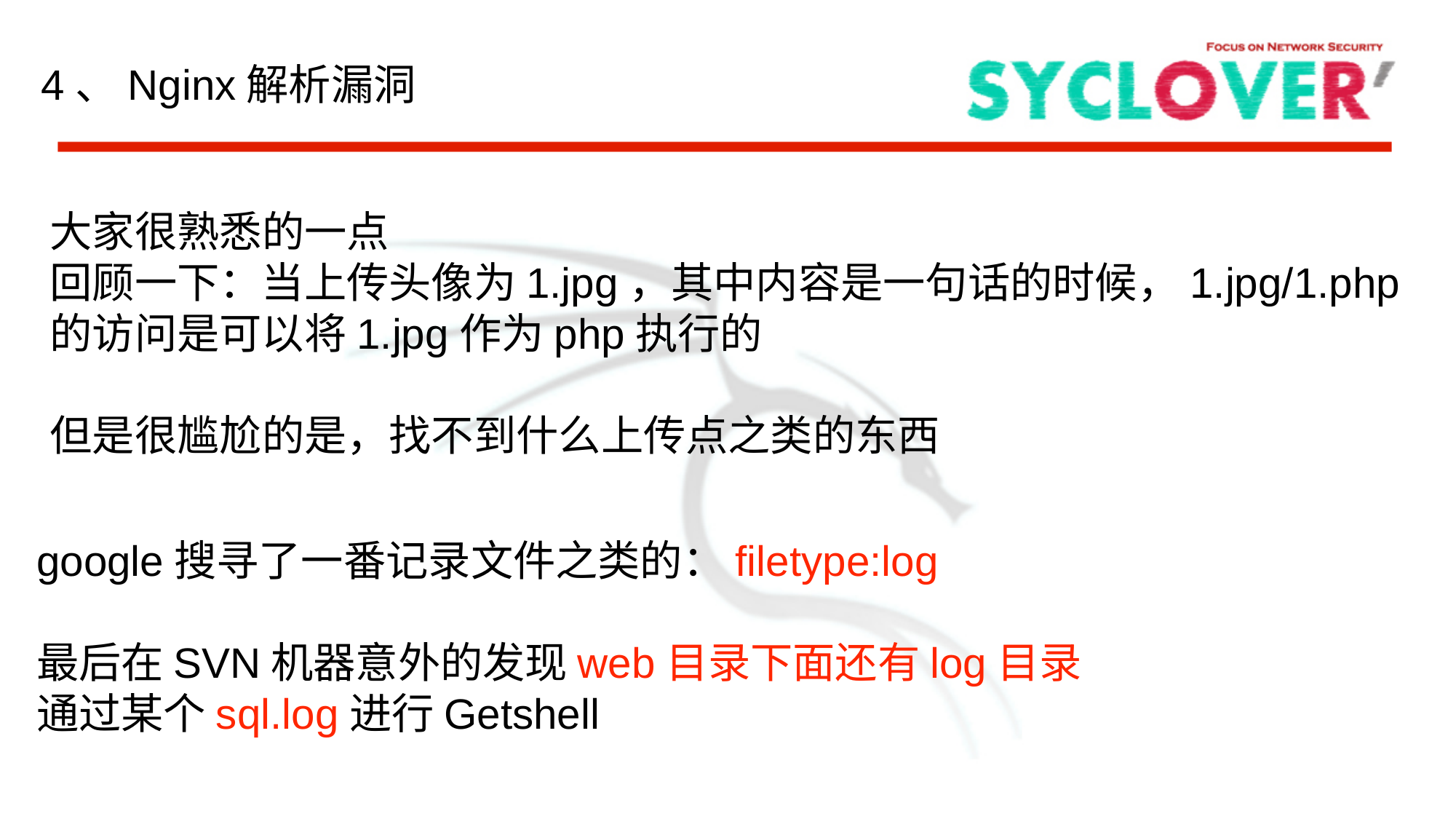

4、Nginx解析漏洞
大家很熟悉的一点
回顾一下：当上传头像为1.jpg，其中内容是一句话的时候，1.jpg/1.php的访问是可以将1.jpg作为php执行的

但是很尴尬的是，找不到什么上传点之类的东西
google搜寻了一番记录文件之类的：filetype:log

最后在SVN机器意外的发现web目录下面还有log目录
通过某个sql.log进行Getshell